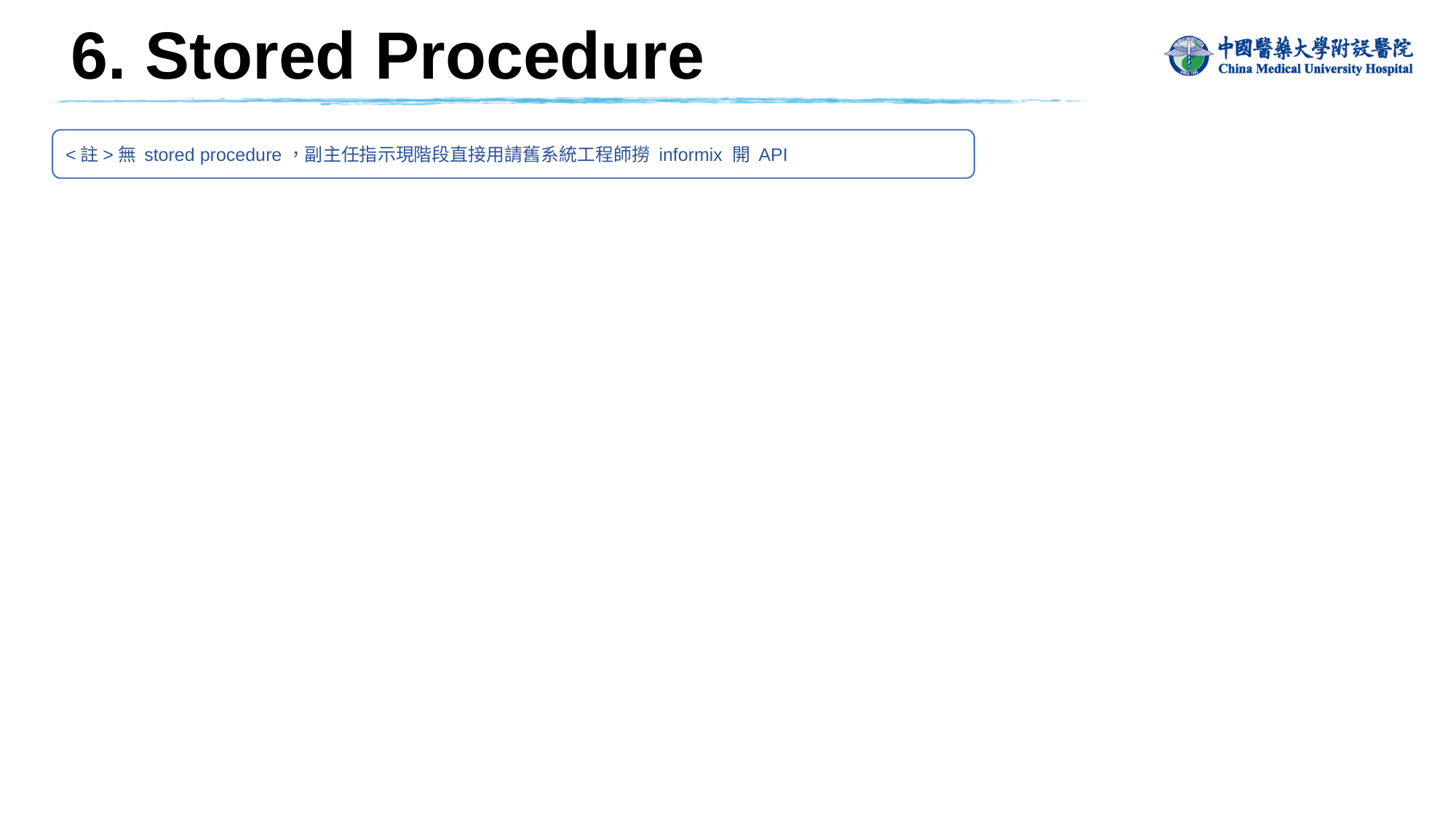

# 6. Stored Procedure
<註>無 stored procedure，副主任指示現階段直接用請舊系統工程師撈 informix 開 API